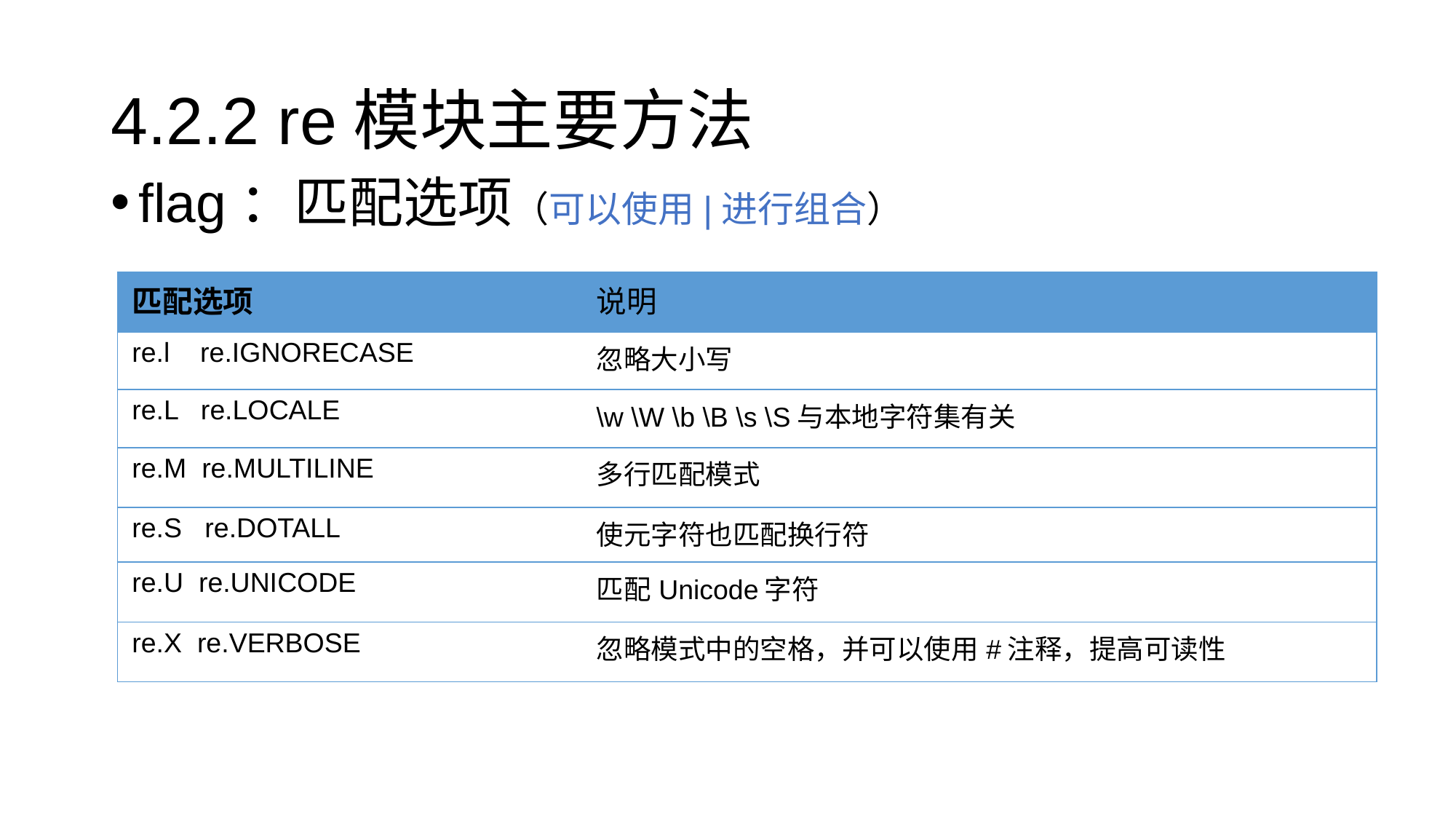

# 4.2.2 re模块主要方法
flag：匹配选项（可以使用|进行组合）

| 匹配选项 | 说明 |
| --- | --- |
| re.l re.IGNORECASE | 忽略大小写 |
| re.L re.LOCALE | \w \W \b \B \s \S与本地字符集有关 |
| re.M re.MULTILINE | 多行匹配模式 |
| re.S re.DOTALL | 使元字符也匹配换行符 |
| re.U re.UNICODE | 匹配Unicode字符 |
| re.X re.VERBOSE | 忽略模式中的空格，并可以使用#注释，提高可读性 |